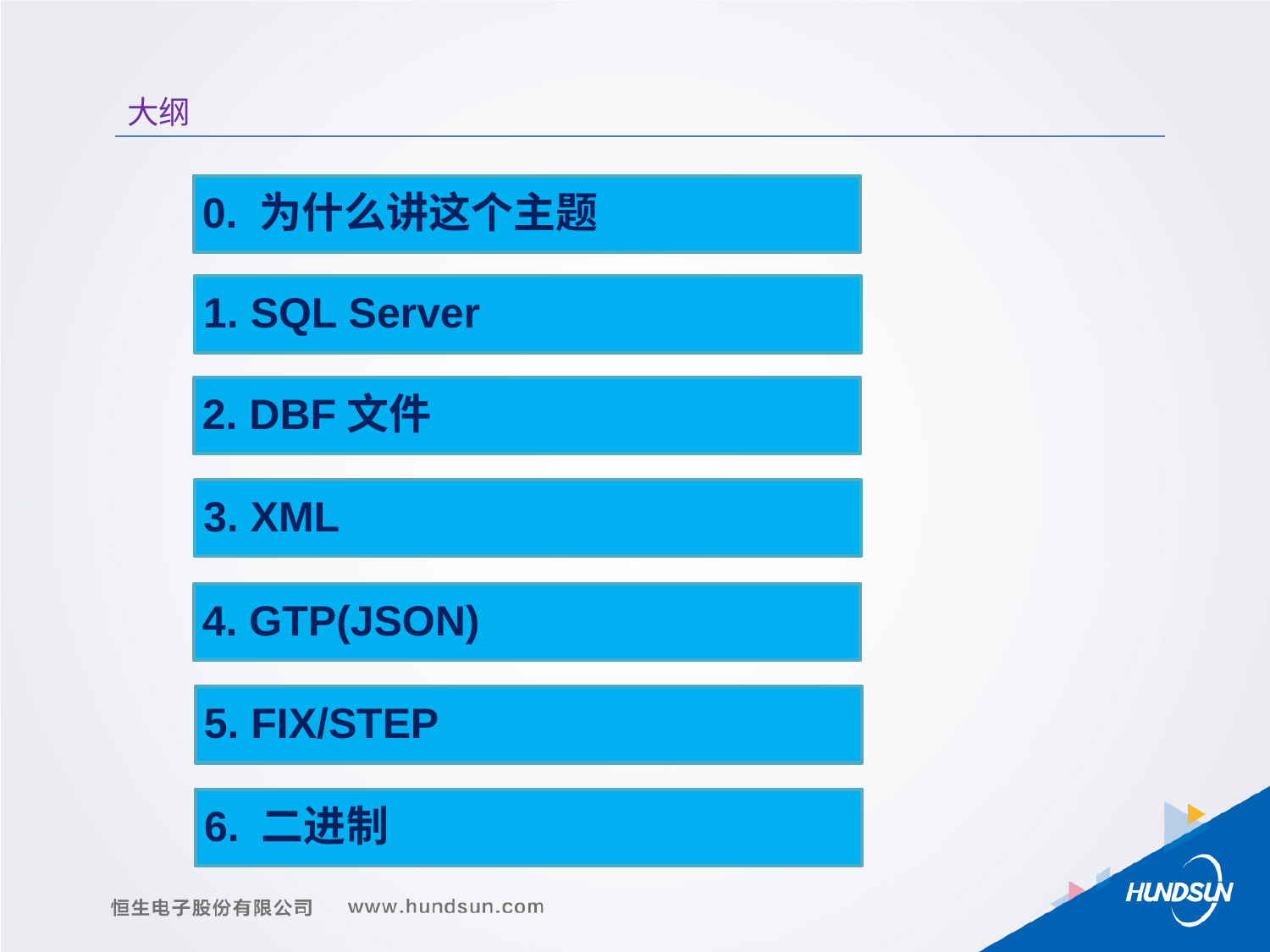

大纲
0. 为什么讲这个主题
1. SQL Server
2. DBF文件
3. XML
4. GTP(JSON)
5. FIX/STEP
6. 二进制